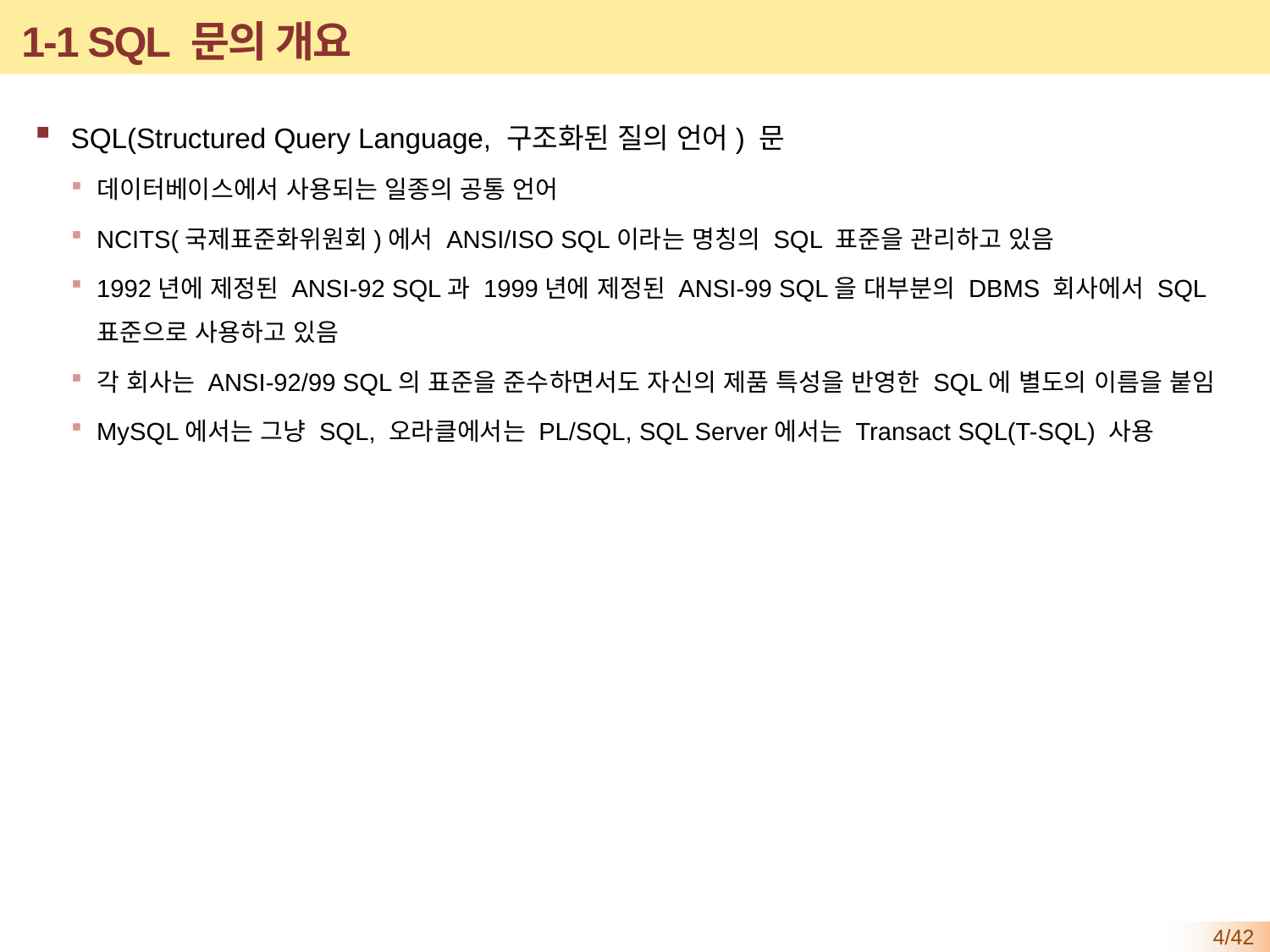

# 1-1 SQL 문의 개요
SQL(Structured Query Language, 구조화된 질의 언어) 문
데이터베이스에서 사용되는 일종의 공통 언어
NCITS(국제표준화위원회)에서 ANSI/ISO SQL이라는 명칭의 SQL 표준을 관리하고 있음
1992년에 제정된 ANSI-92 SQL과 1999년에 제정된 ANSI-99 SQL을 대부분의 DBMS 회사에서 SQL 표준으로 사용하고 있음
각 회사는 ANSI-92/99 SQL의 표준을 준수하면서도 자신의 제품 특성을 반영한 SQL에 별도의 이름을 붙임
MySQL에서는 그냥 SQL, 오라클에서는 PL/SQL, SQL Server에서는 Transact SQL(T-SQL) 사용